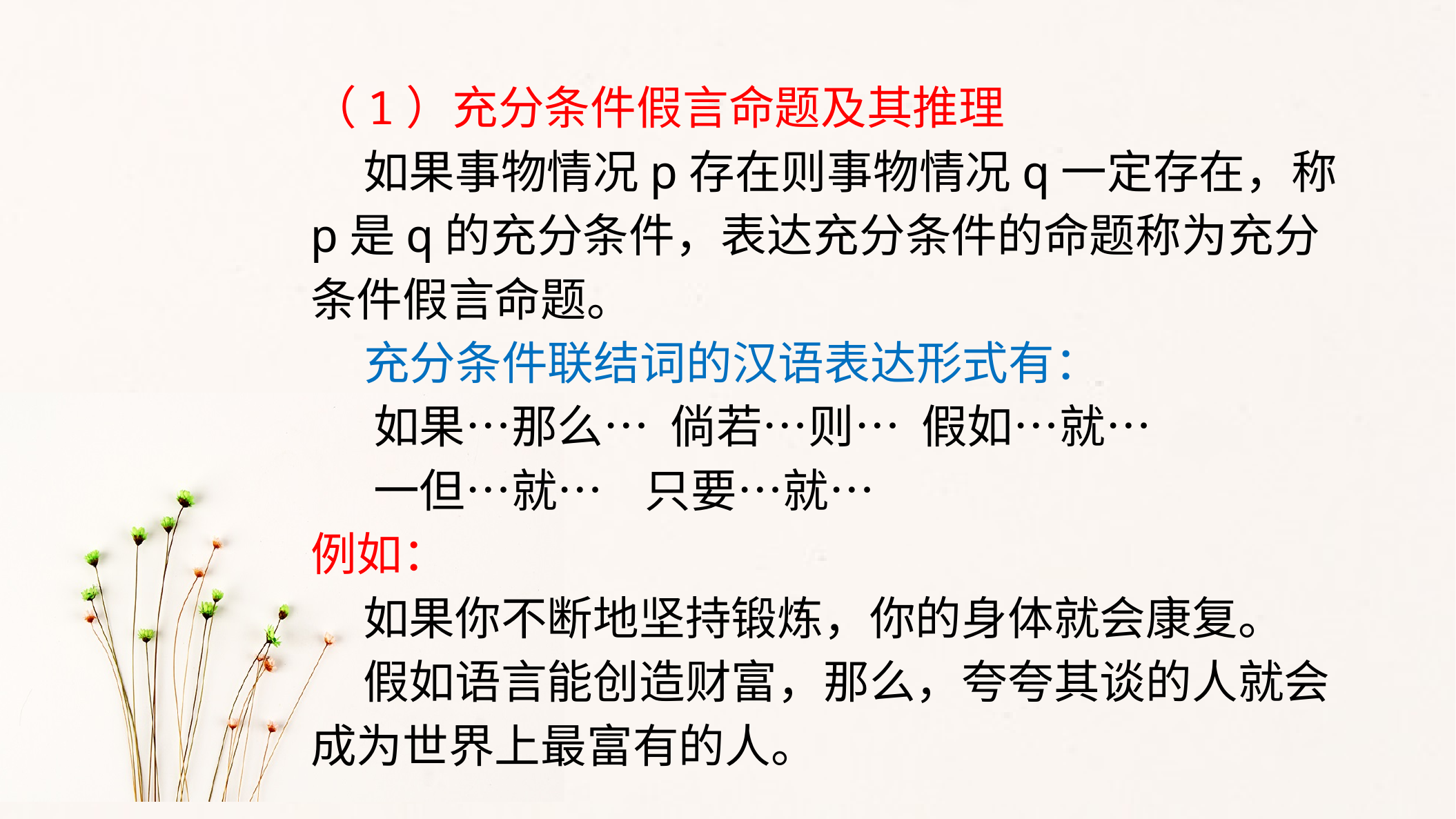

（1）充分条件假言命题及其推理
    如果事物情况p存在则事物情况q一定存在，称p是q的充分条件，表达充分条件的命题称为充分条件假言命题。
    充分条件联结词的汉语表达形式有：
     如果…那么…  倘若…则…  假如…就…
     一但…就…    只要…就…
例如：
    如果你不断地坚持锻炼，你的身体就会康复。
    假如语言能创造财富，那么，夸夸其谈的人就会成为世界上最富有的人。